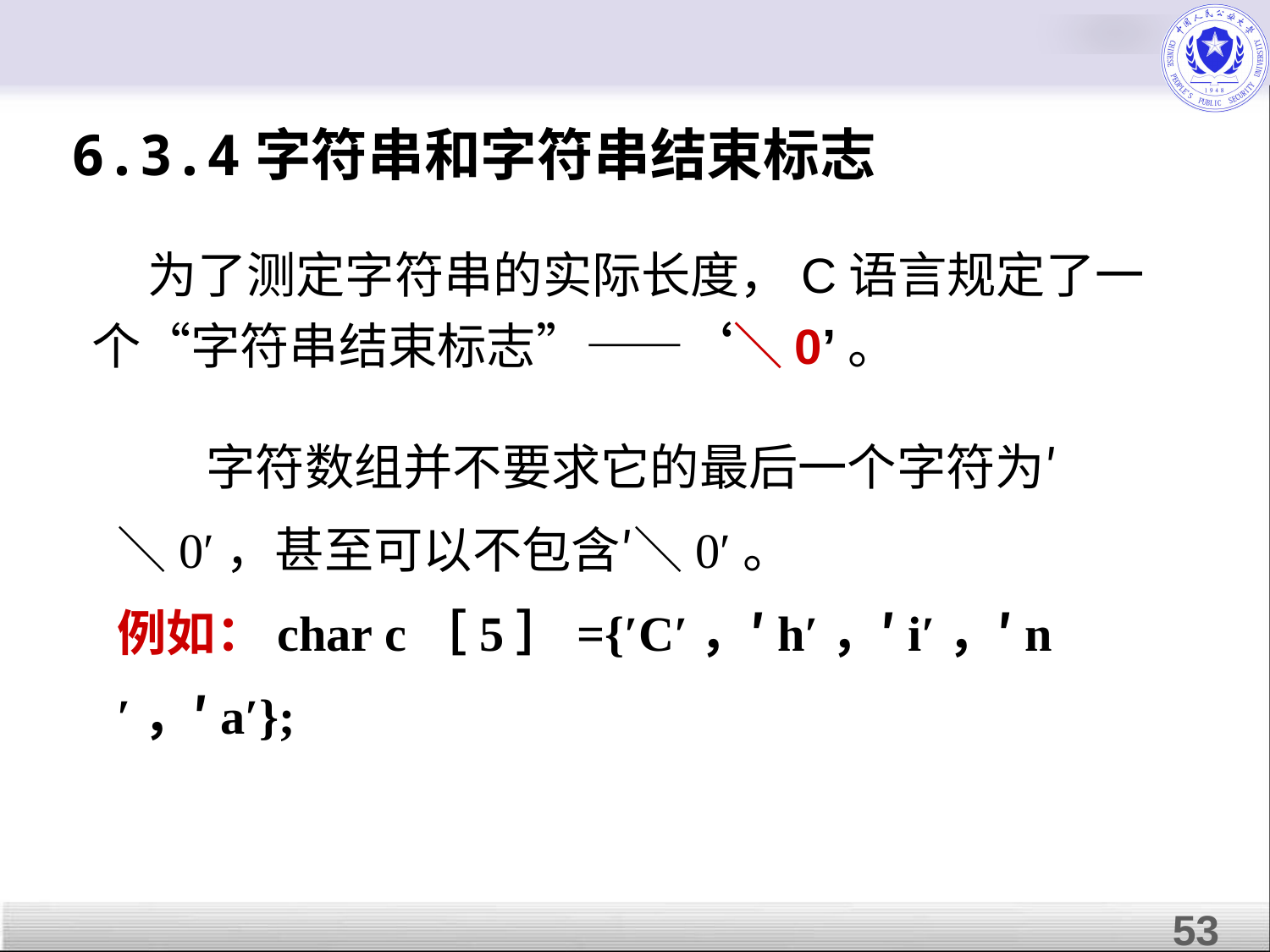

6.3.4字符串和字符串结束标志
    为了测定字符串的实际长度，C语言规定了一个“字符串结束标志”——‘＼0’。
       字符数组并不要求它的最后一个字符为′＼0′，甚至可以不包含′＼0′。
例如：char c［5］={′C′，′h′，′i′，′n′，′a′};